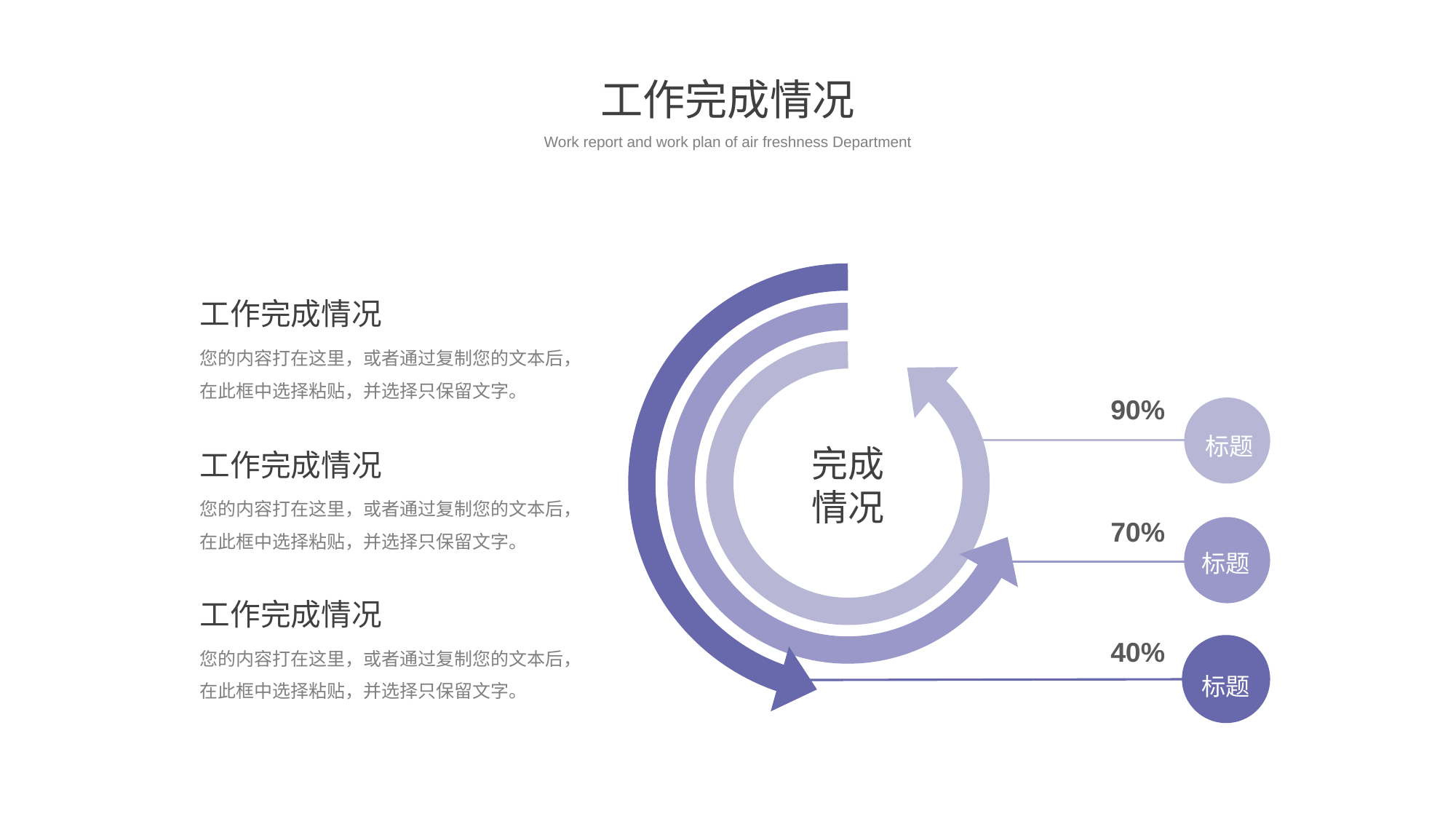

工作不足之处
工作完成情况
Work report and work plan of air freshness Department

90%

完成
情况
70%

40%

工作完成情况
您的内容打在这里，或者通过复制您的文本后，在此框中选择粘贴，并选择只保留文字。
标题
工作完成情况
您的内容打在这里，或者通过复制您的文本后，在此框中选择粘贴，并选择只保留文字。
标题
工作完成情况
您的内容打在这里，或者通过复制您的文本后，在此框中选择粘贴，并选择只保留文字。
标题